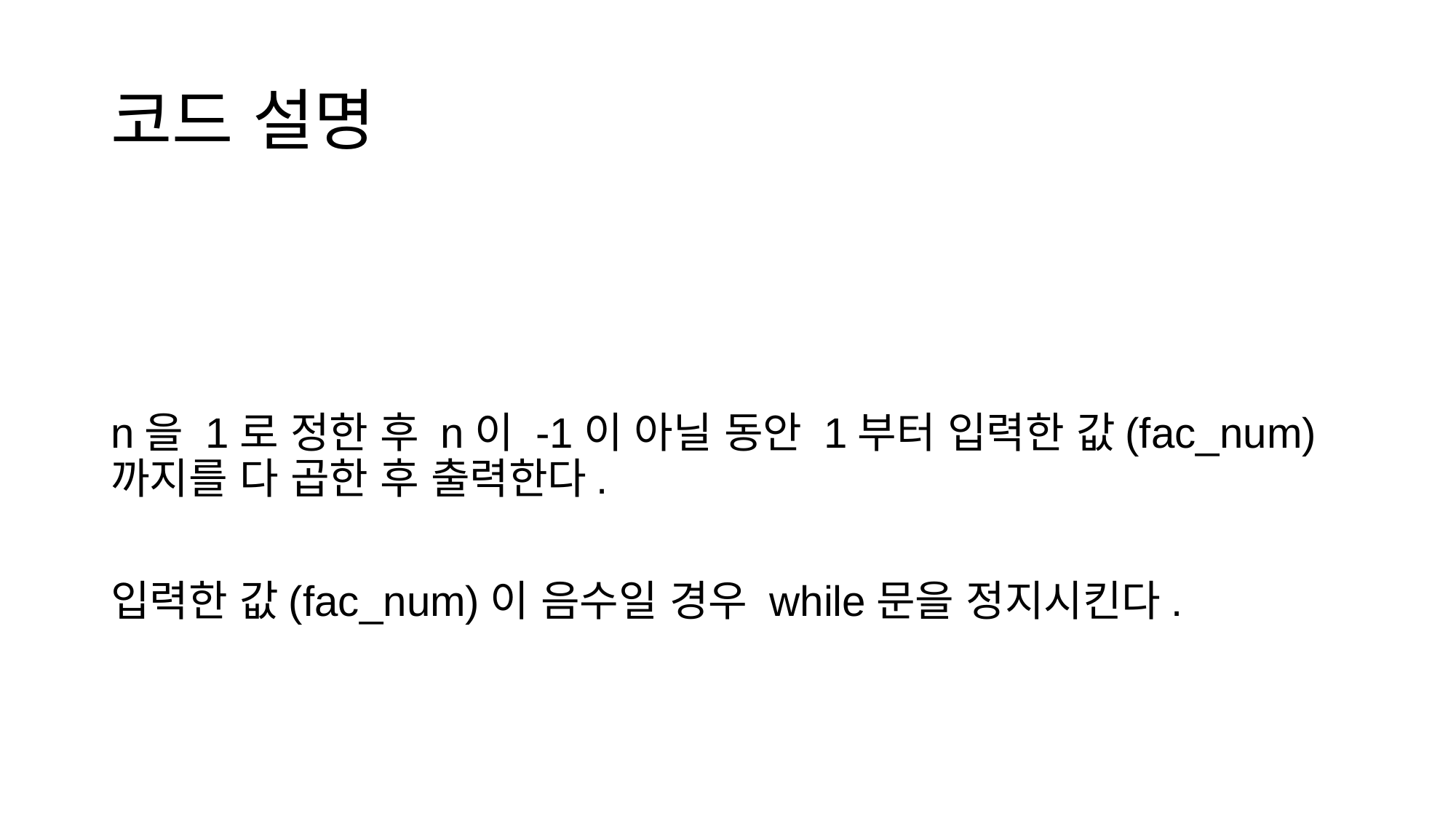

# 코드 설명

n을 1로 정한 후 n이 -1이 아닐 동안 1부터 입력한 값(fac_num) 까지를 다 곱한 후 출력한다.

입력한 값(fac_num)이 음수일 경우 while문을 정지시킨다.